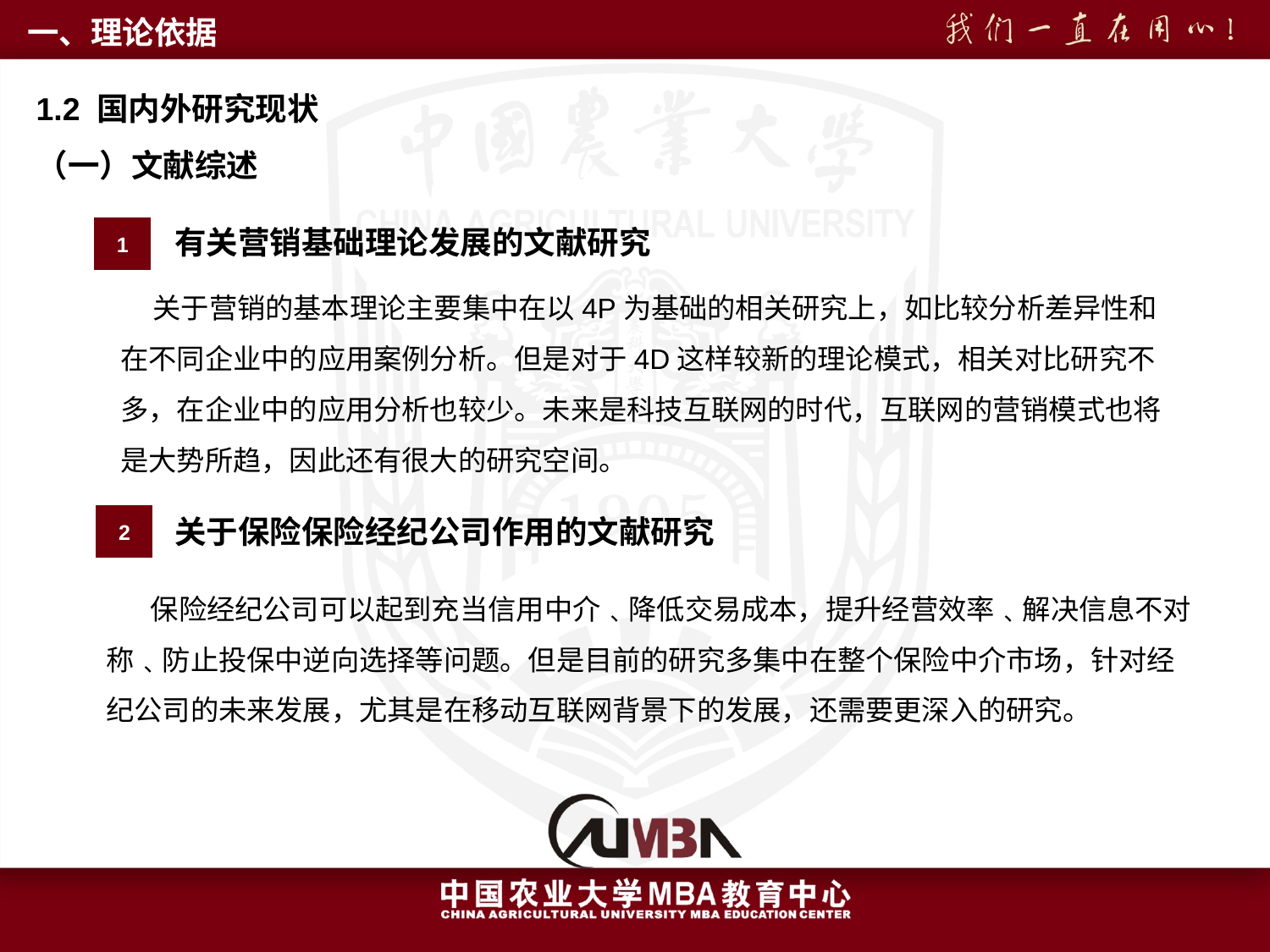

一、理论依据
1.2 国内外研究现状
（一）文献综述
有关营销基础理论发展的文献研究
1
    关于营销的基本理论主要集中在以4P为基础的相关研究上，如比较分析差异性和在不同企业中的应用案例分析。但是对于4D这样较新的理论模式，相关对比研究不多，在企业中的应用分析也较少。未来是科技互联网的时代，互联网的营销模式也将是大势所趋，因此还有很大的研究空间。
关于保险保险经纪公司作用的文献研究
2
   保险经纪公司可以起到充当信用中介﹑降低交易成本，提升经营效率﹑解决信息不对称﹑防止投保中逆向选择等问题。但是目前的研究多集中在整个保险中介市场，针对经纪公司的未来发展，尤其是在移动互联网背景下的发展，还需要更深入的研究。